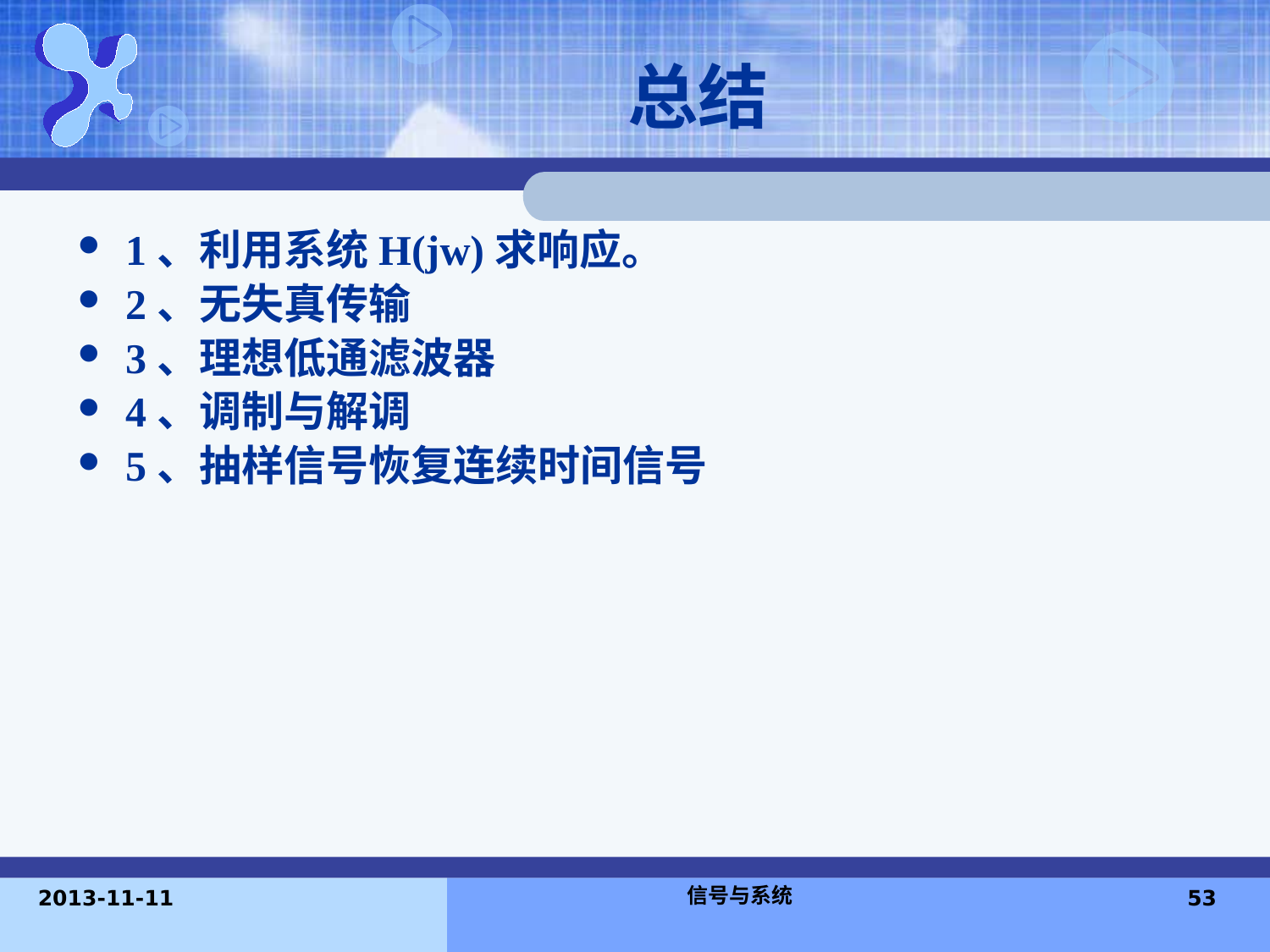

# 总结
1、利用系统H(jw)求响应。
2、无失真传输
3、理想低通滤波器
4、调制与解调
5、抽样信号恢复连续时间信号
信号与系统
2013-11-11
53